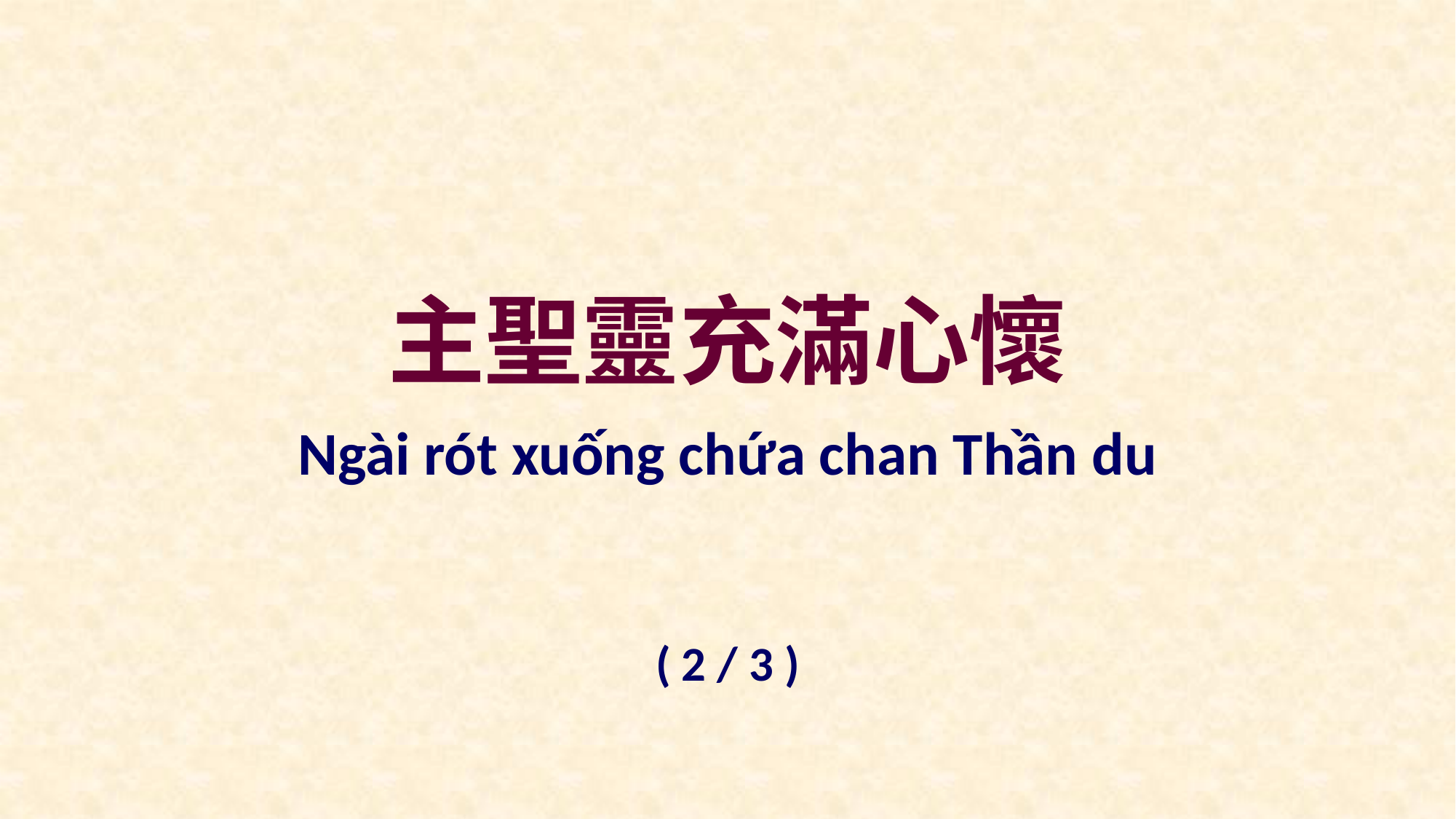

主聖靈充滿心懷
Ngài rót xuống chứa chan Thần du
( 2 / 3 )